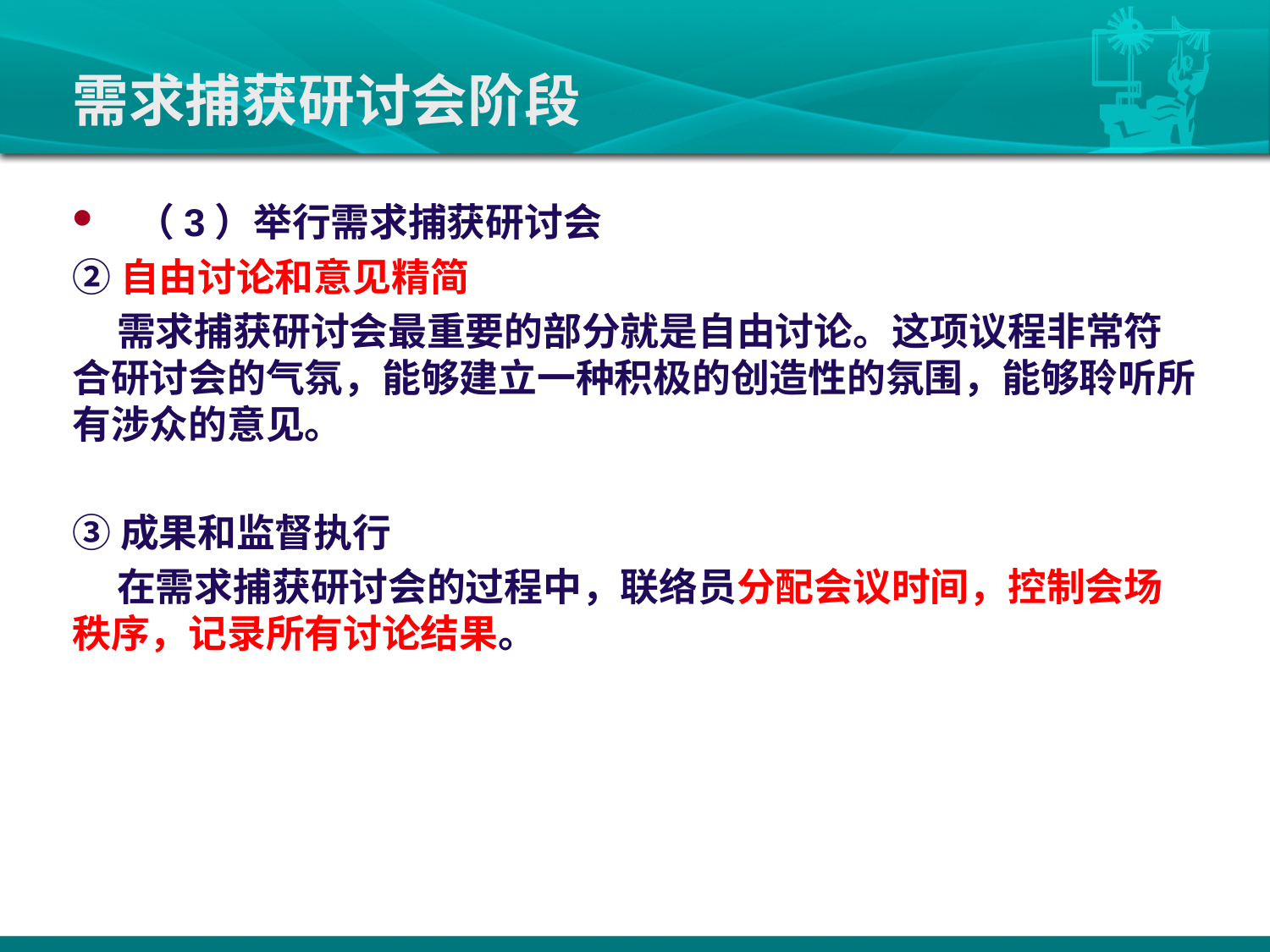

# 需求捕获研讨会阶段
（3）举行需求捕获研讨会
②自由讨论和意见精简
    需求捕获研讨会最重要的部分就是自由讨论。这项议程非常符合研讨会的气氛，能够建立一种积极的创造性的氛围，能够聆听所有涉众的意见。

③成果和监督执行
    在需求捕获研讨会的过程中，联络员分配会议时间，控制会场秩序，记录所有讨论结果。